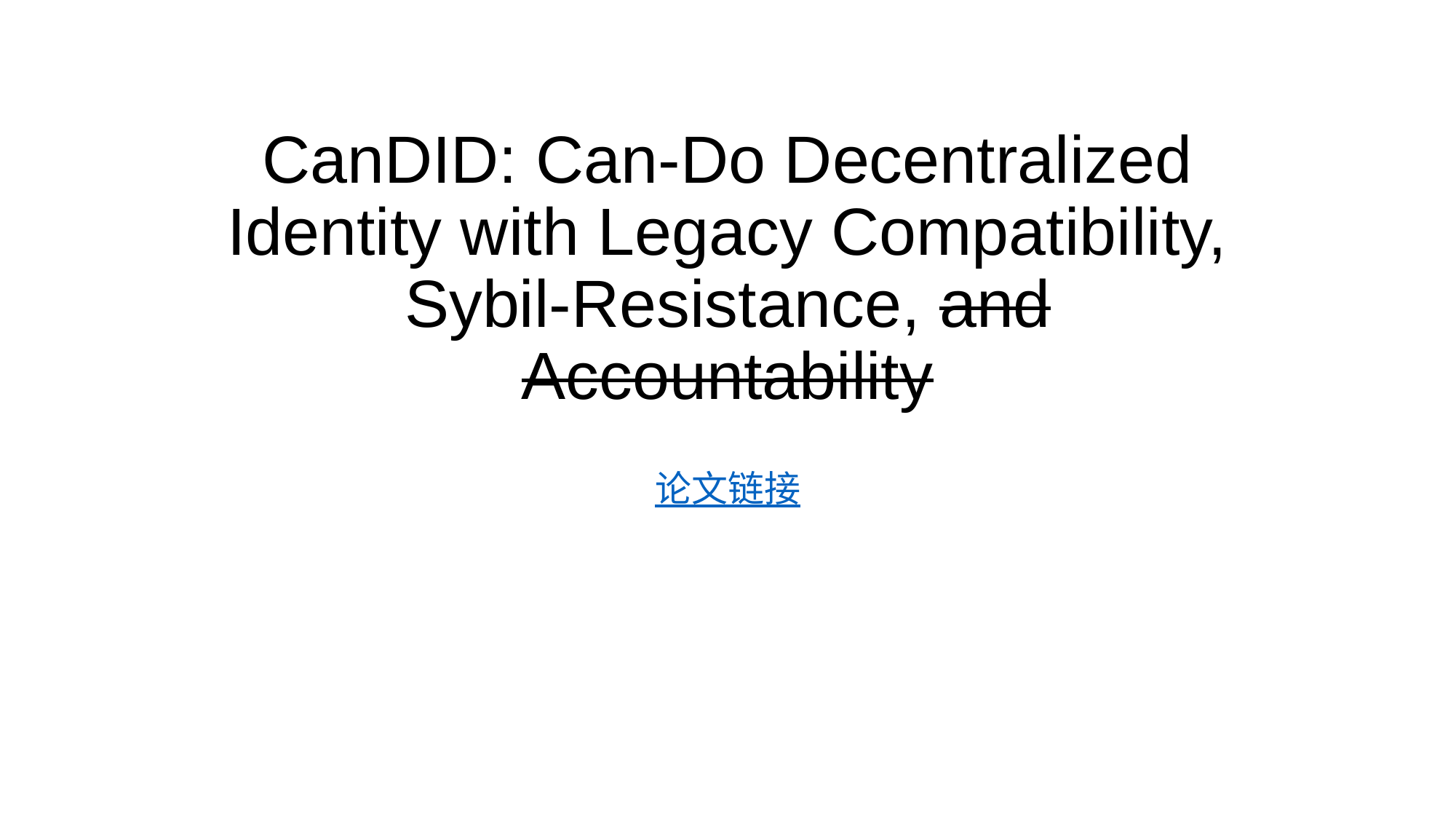

# CanDID: Can-Do Decentralized Identity with Legacy Compatibility, Sybil-Resistance, and Accountability
论文链接